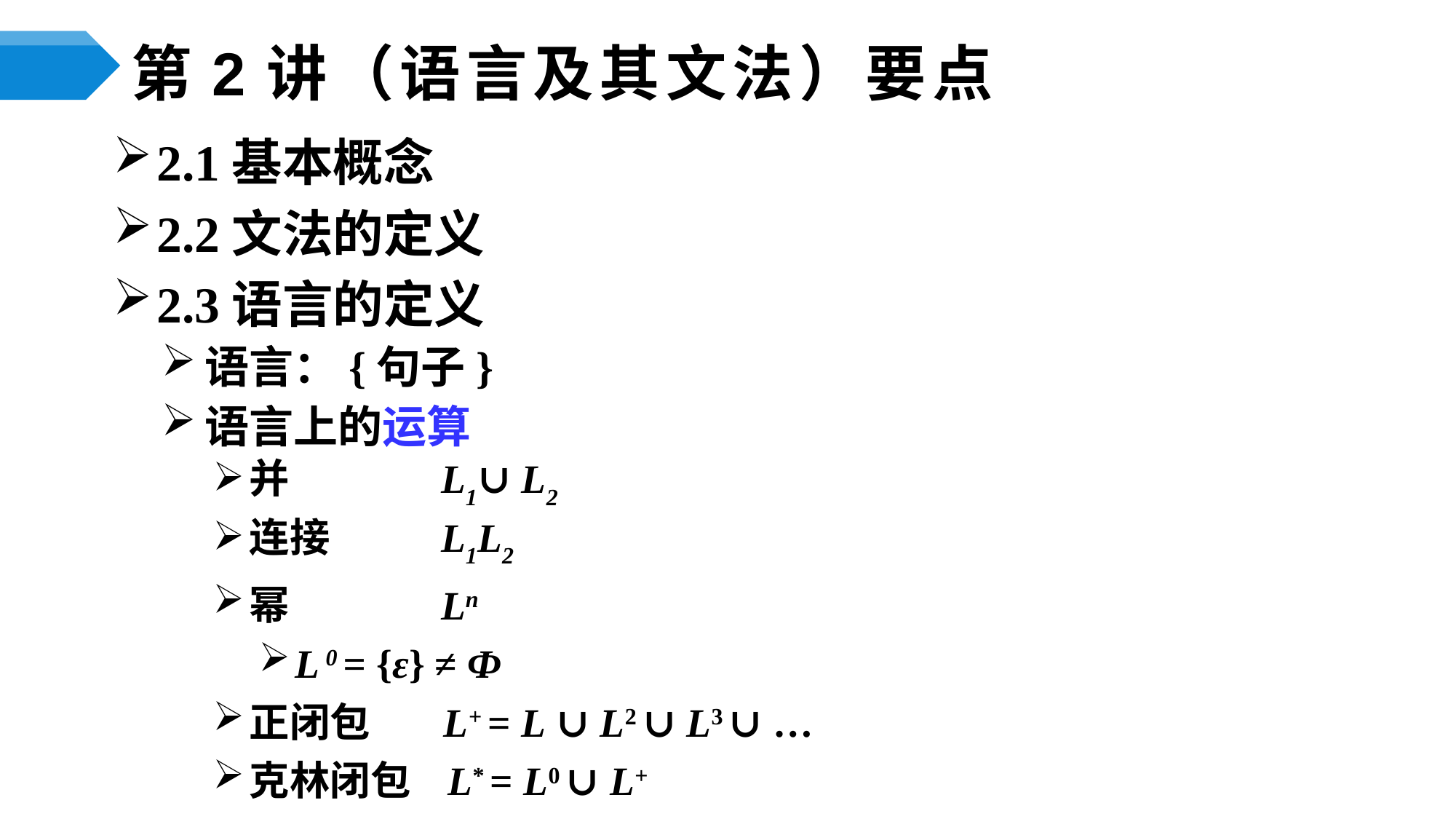

# 第2讲（语言及其文法）要点
2.1基本概念
2.2文法的定义
2.3语言的定义
语言：{句子}
语言上的运算
并	        L1∪ L2
连接	        L1L2
幂	        Ln
L 0 = {ε} ≠ Ф
正闭包       L+ = L ∪ L2 ∪ L3 ∪ …
克林闭包   L* = L0 ∪ L+